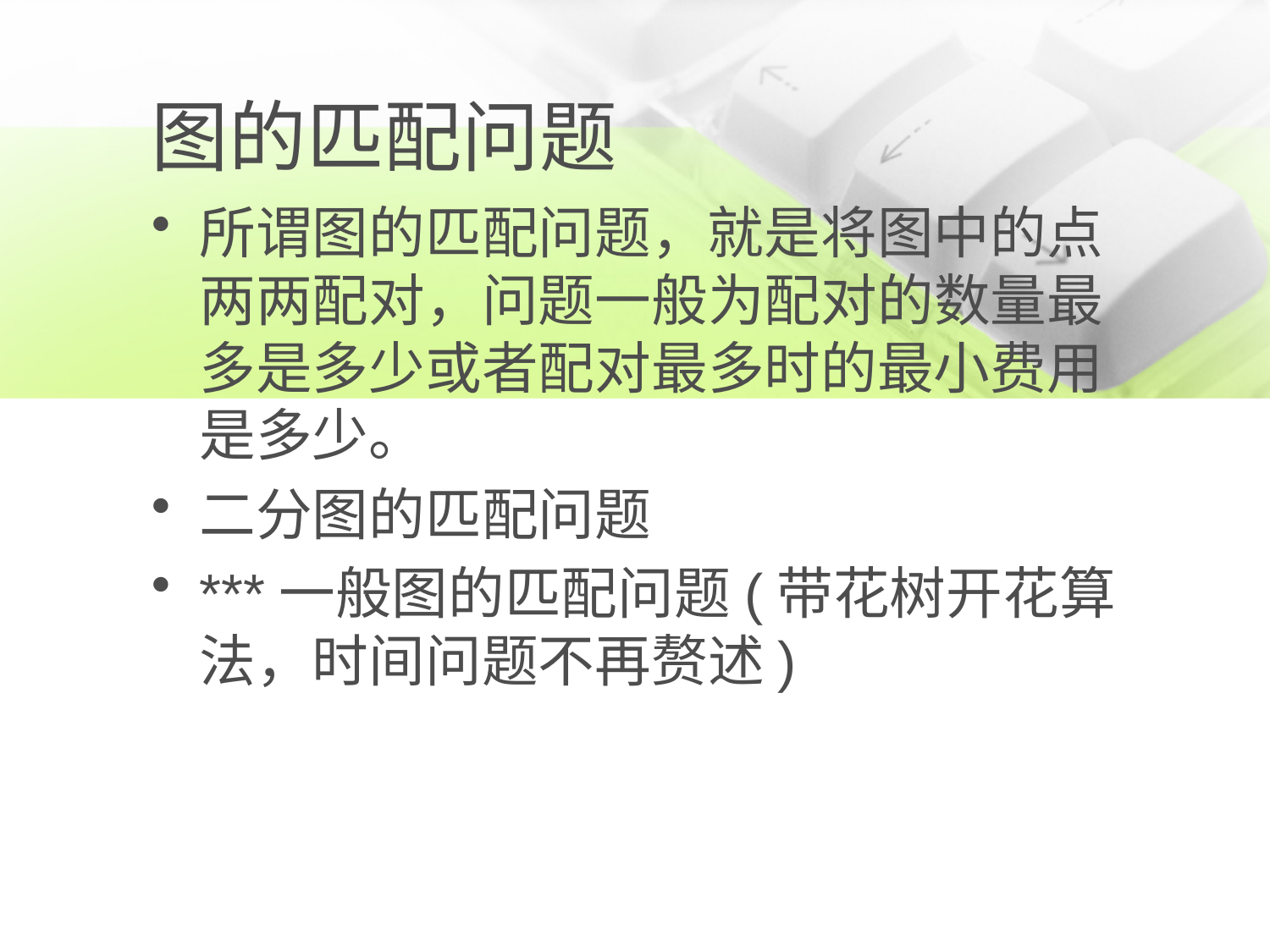

# 图的匹配问题
所谓图的匹配问题，就是将图中的点两两配对，问题一般为配对的数量最多是多少或者配对最多时的最小费用是多少。
二分图的匹配问题
***一般图的匹配问题(带花树开花算法，时间问题不再赘述)